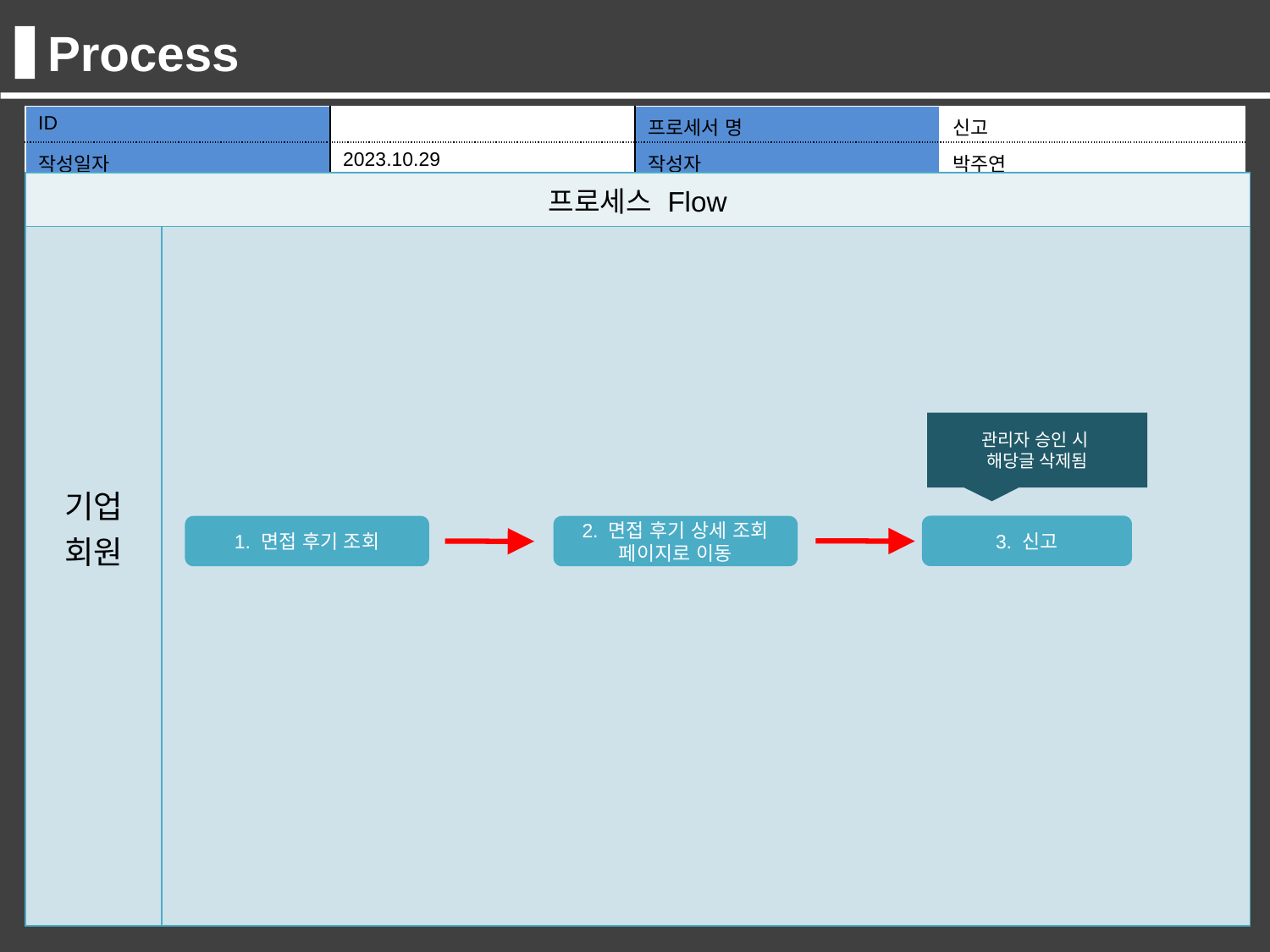

Process

| ID |  | 프로세서 명 | 신고 |
| --- | --- | --- | --- |
| 작성일자 | 2023.10.29 | 작성자 | 박주연 |
| 프로세스 Flow |  |
| --- | --- |
| 기업 회원 |  |
관리자 승인 시
해당글 삭제됨
3. 신고
1. 면접 후기 조회
2. 면접 후기 상세 조회
페이지로 이동